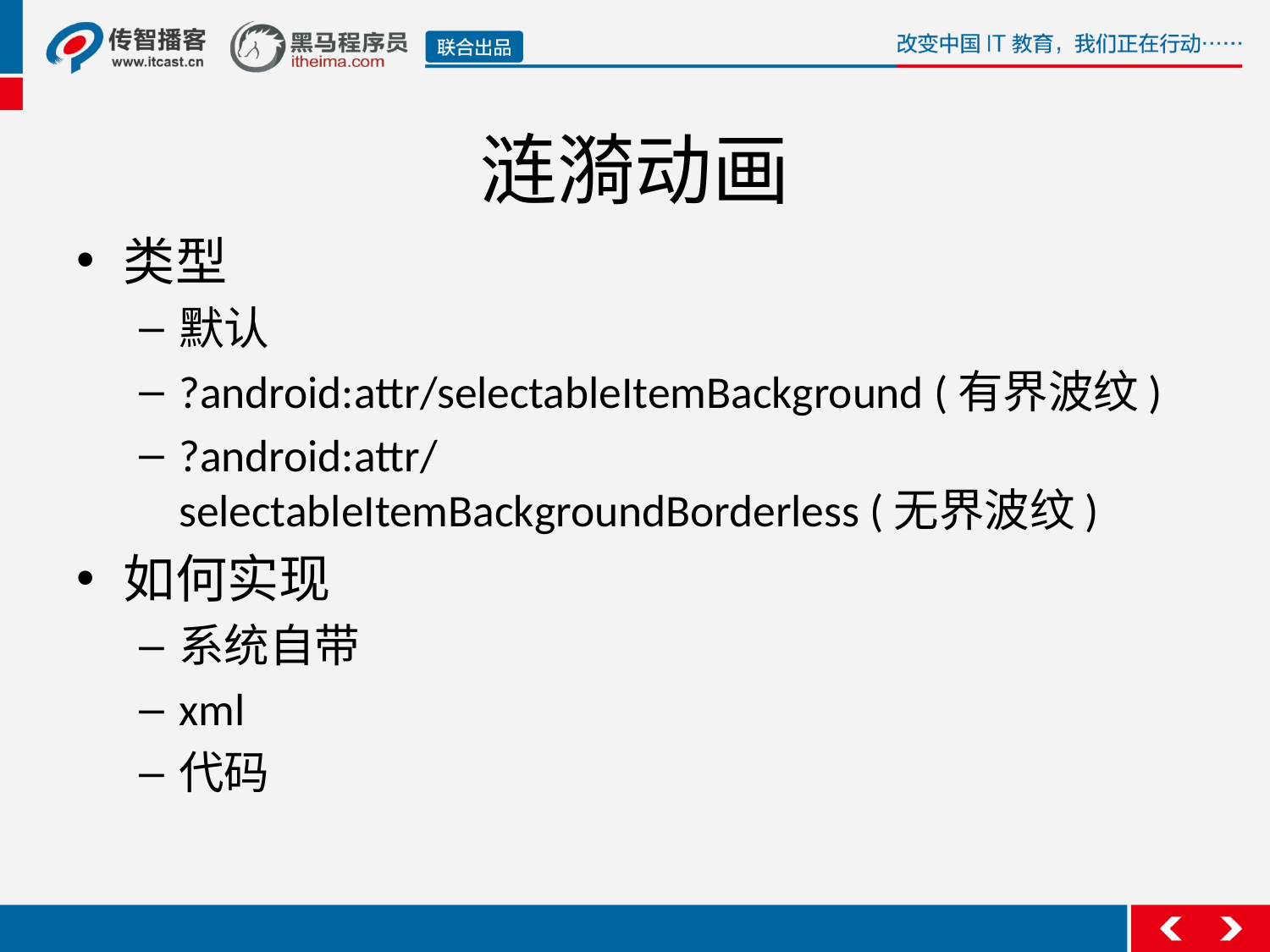

# 涟漪动画
类型
默认
?android:attr/selectableItemBackground (有界波纹)
?android:attr/selectableItemBackgroundBorderless (无界波纹)
如何实现
系统自带
xml
代码